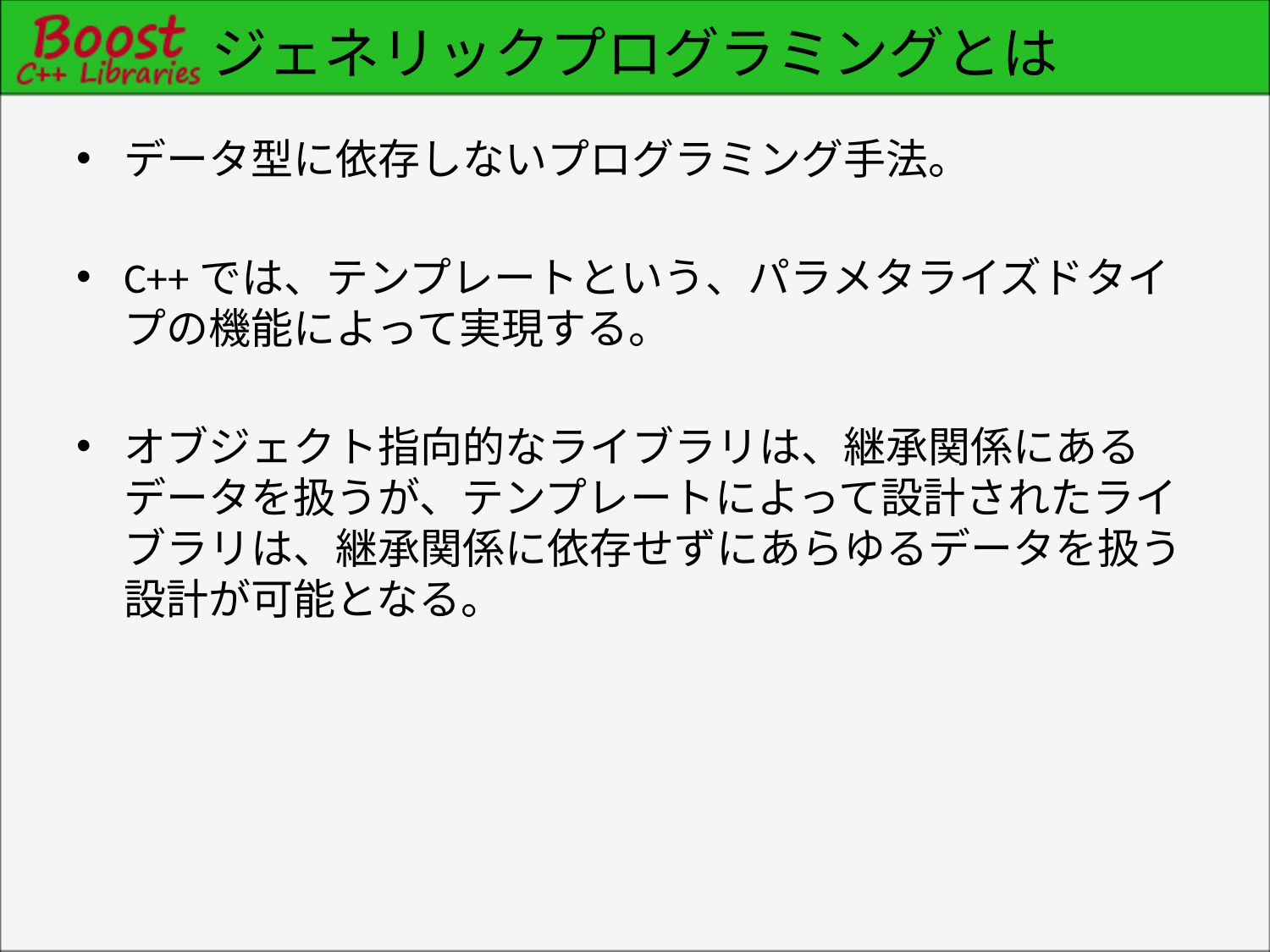

# ジェネリックプログラミングとは
データ型に依存しないプログラミング手法。

C++では、テンプレートという、パラメタライズドタイプの機能によって実現する。

オブジェクト指向的なライブラリは、継承関係にあるデータを扱うが、テンプレートによって設計されたライブラリは、継承関係に依存せずにあらゆるデータを扱う設計が可能となる。